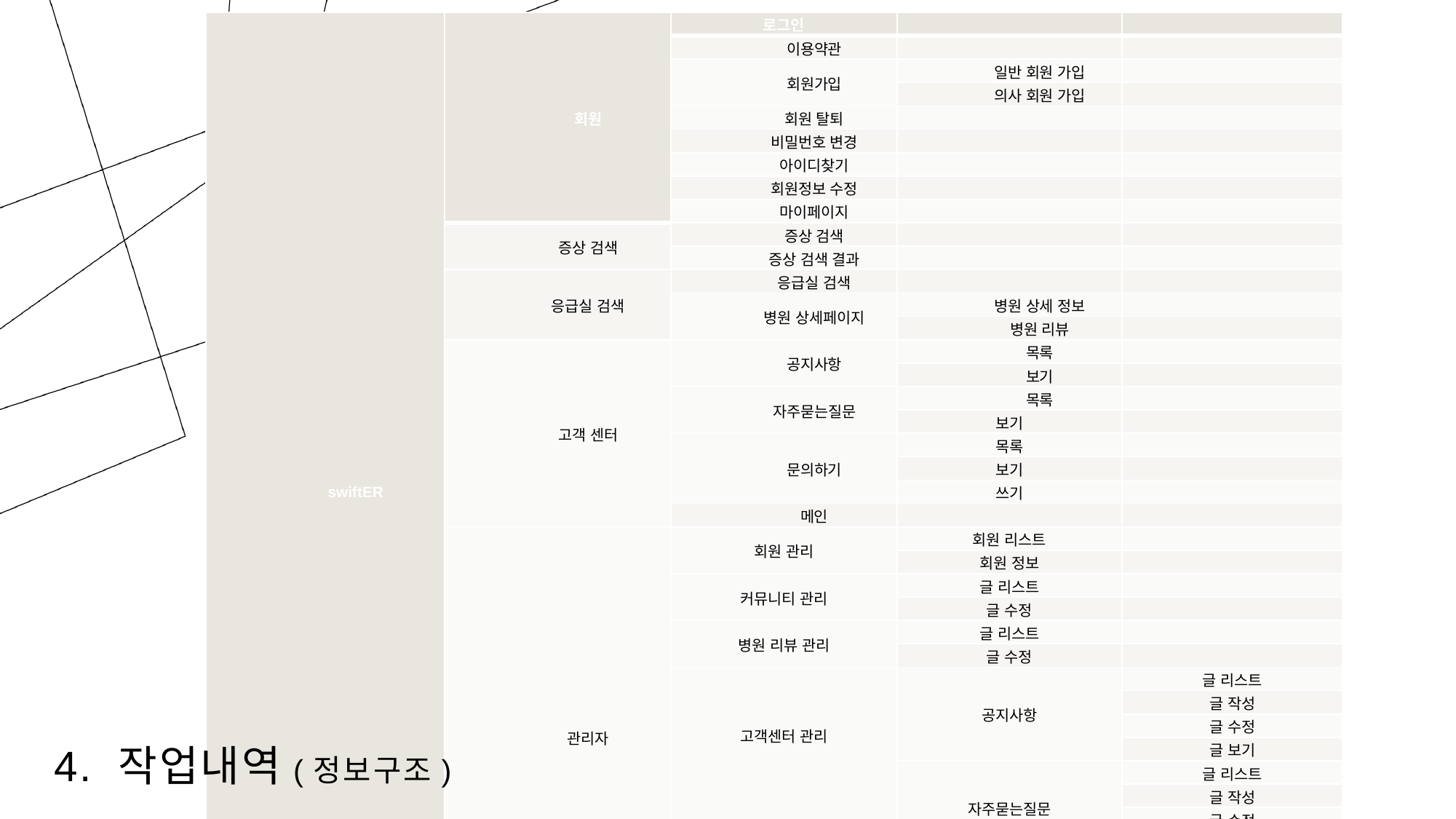

| swiftER | 회원 | 로그인 |  |  |
| --- | --- | --- | --- | --- |
|  |  | 이용약관 |  |  |
|  |  | 회원가입 | 일반 회원 가입 |  |
|  |  |  | 의사 회원 가입 |  |
|  |  | 회원 탈퇴 |  |  |
|  |  | 비밀번호 변경 |  |  |
|  |  | 아이디찾기 |  |  |
|  |  | 회원정보 수정 |  |  |
|  |  | 마이페이지 |  |  |
|  | 증상 검색 | 증상 검색 |  |  |
|  |  | 증상 검색 결과 |  |  |
|  | 응급실 검색 | 응급실 검색 |  |  |
|  |  | 병원 상세페이지 | 병원 상세 정보 |  |
|  |  |  | 병원 리뷰 |  |
|  | 고객 센터 | 공지사항 | 목록 |  |
|  |  |  | 보기 |  |
|  |  | 자주묻는질문 | 목록 |  |
|  |  |  | 보기 |  |
|  |  | 문의하기 | 목록 |  |
|  |  |  | 보기 |  |
|  |  |  | 쓰기 |  |
|  |  | 메인 |  |  |
|  | 관리자 | 회원 관리 | 회원 리스트 |  |
|  |  |  | 회원 정보 |  |
|  |  | 커뮤니티 관리 | 글 리스트 |  |
|  |  |  | 글 수정 |  |
|  |  | 병원 리뷰 관리 | 글 리스트 |  |
|  |  |  | 글 수정 |  |
|  |  | 고객센터 관리 | 공지사항 | 글 리스트 |
|  |  |  |  | 글 작성 |
|  |  |  |  | 글 수정 |
|  |  |  |  | 글 보기 |
|  |  |  | 자주묻는질문 | 글 리스트 |
|  |  |  |  | 글 작성 |
|  |  |  |  | 글 수정 |
|  |  |  |  | 글 보기 |
|  |  |  | 문의하기 | 글 리스트 |
|  |  |  |  | 글 작성 |
|  |  |  |  | 글 보기 |
|  |  |  | 메인 |  |
|  | 메인 |  |  |  |
# 4. 작업내역(정보구조)
17